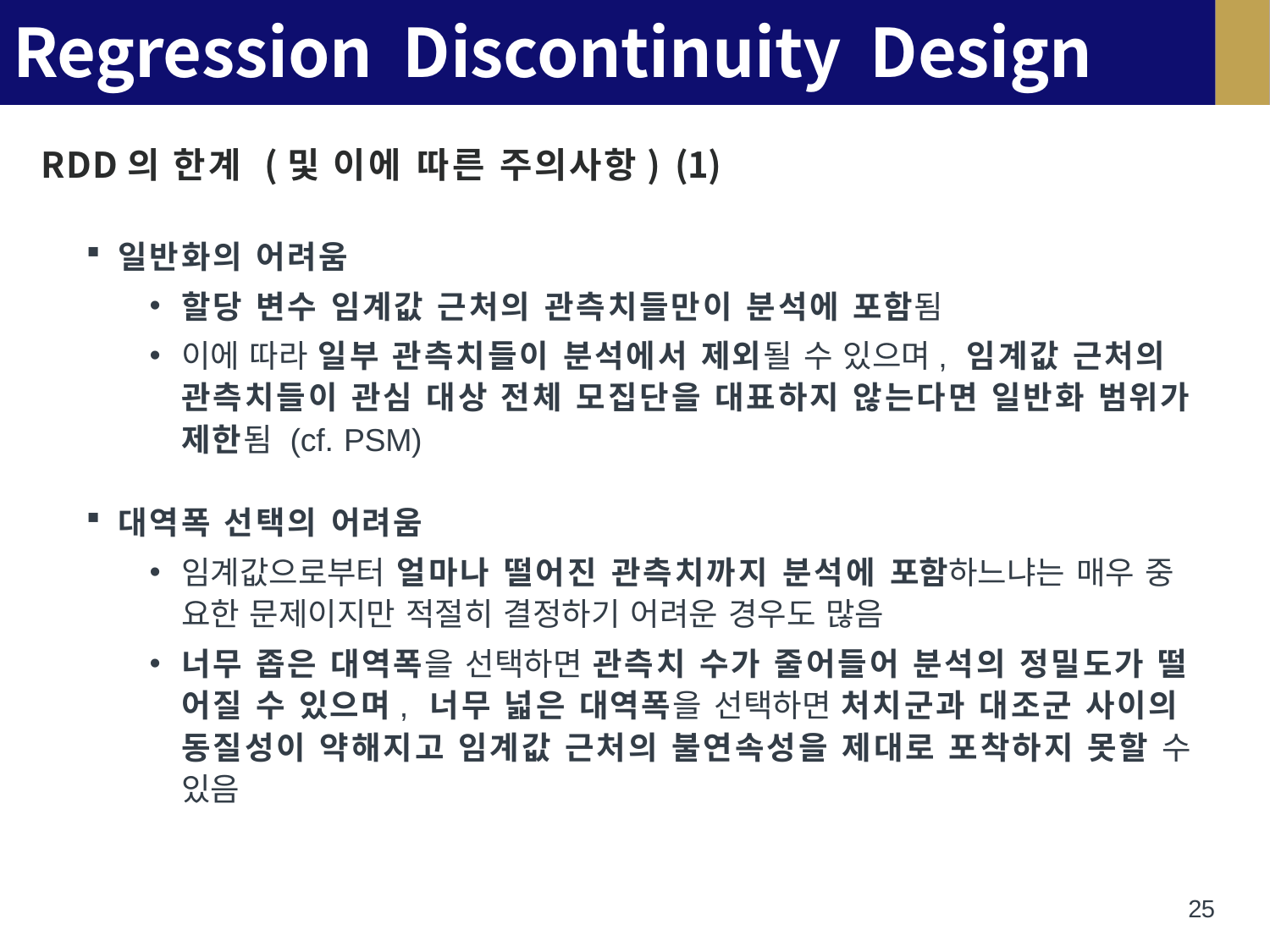

# Regression	Discontinuity	Design
RDD의 한계 (및 이에 따른 주의사항) (1)

일반화의 어려움
할당 변수 임계값 근처의 관측치들만이 분석에 포함됨
이에 따라 일부 관측치들이 분석에서 제외될 수 있으며, 임계값 근처의 관측치들이 관심 대상 전체 모집단을 대표하지 않는다면 일반화 범위가 제한됨 (cf. PSM)

대역폭 선택의 어려움
임계값으로부터 얼마나 떨어진 관측치까지 분석에 포함하느냐는 매우 중 요한 문제이지만 적절히 결정하기 어려운 경우도 많음
너무 좁은 대역폭을 선택하면 관측치 수가 줄어들어 분석의 정밀도가 떨 어질 수 있으며, 너무 넓은 대역폭을 선택하면 처치군과 대조군 사이의 동질성이 약해지고 임계값 근처의 불연속성을 제대로 포착하지 못할 수 있음
25